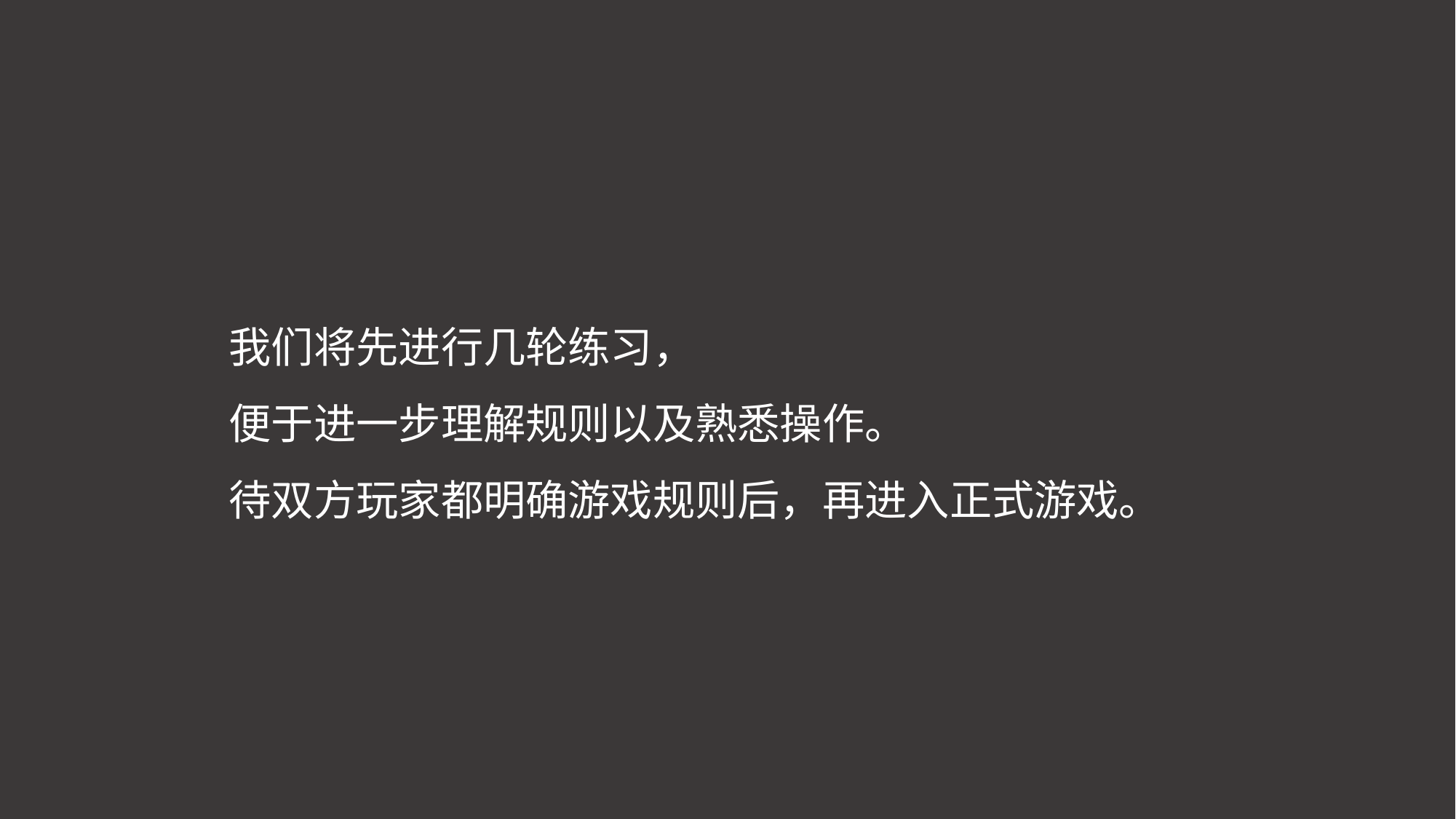

我们将先进行几轮练习，
便于进一步理解规则以及熟悉操作。
待双方玩家都明确游戏规则后，再进入正式游戏。